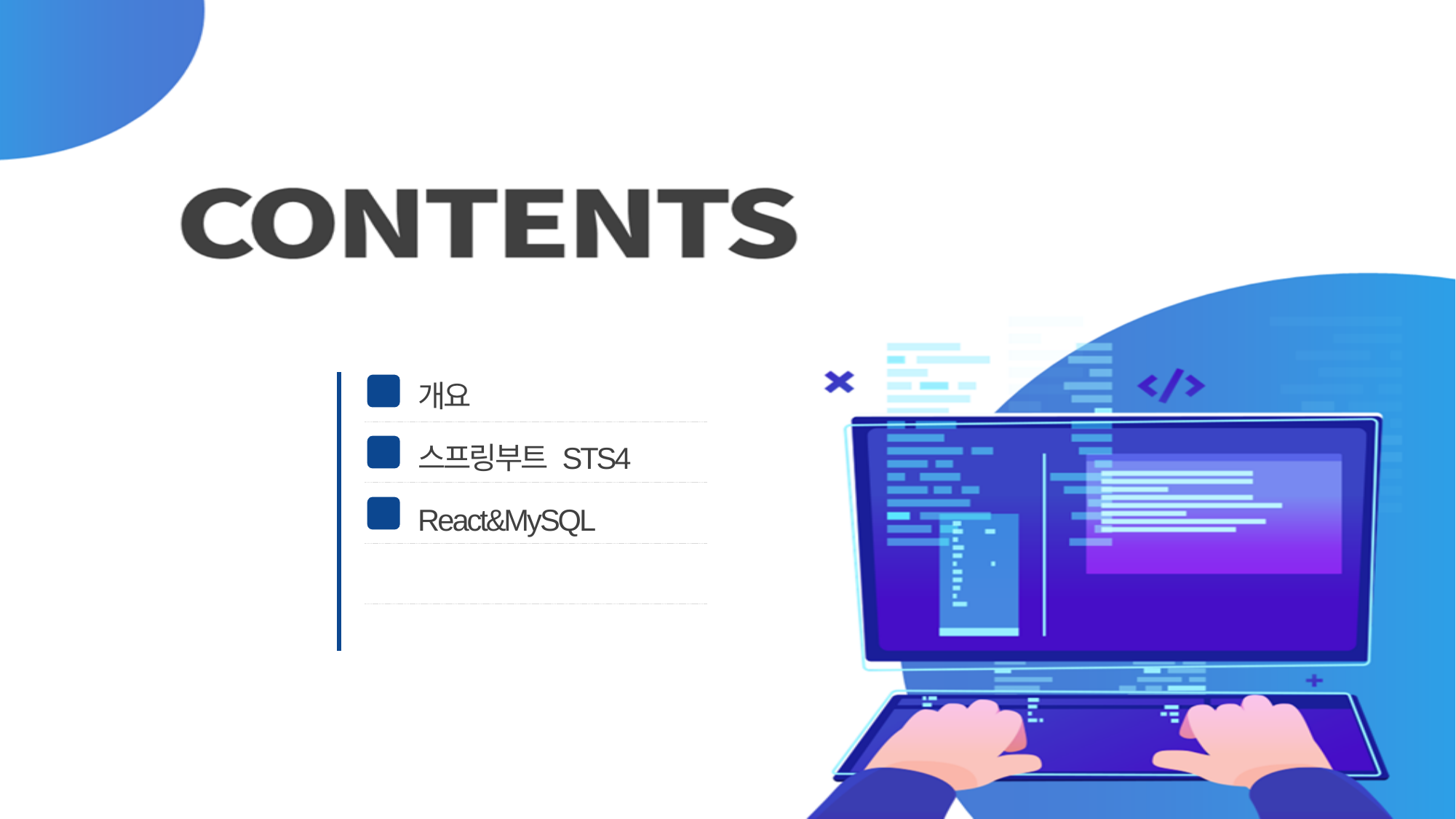

개요
스프링부트 STS4
React&MySQL

01
02
03